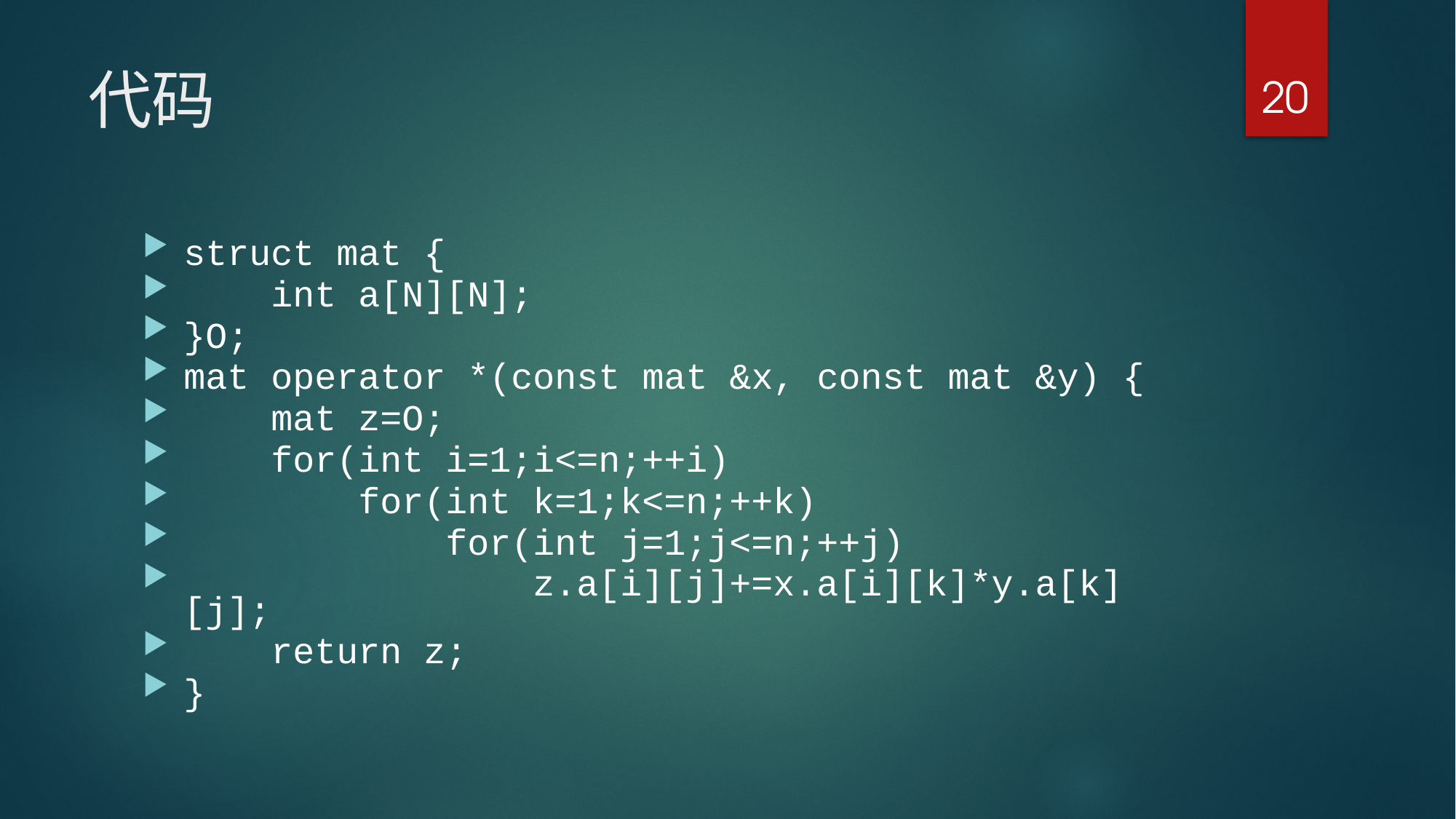

20
# 代码
struct mat {
    int a[N][N];
}O;
mat operator *(const mat &x, const mat &y) {
    mat z=O;
    for(int i=1;i<=n;++i)
        for(int k=1;k<=n;++k)
            for(int j=1;j<=n;++j)
                z.a[i][j]+=x.a[i][k]*y.a[k][j];
    return z;
}